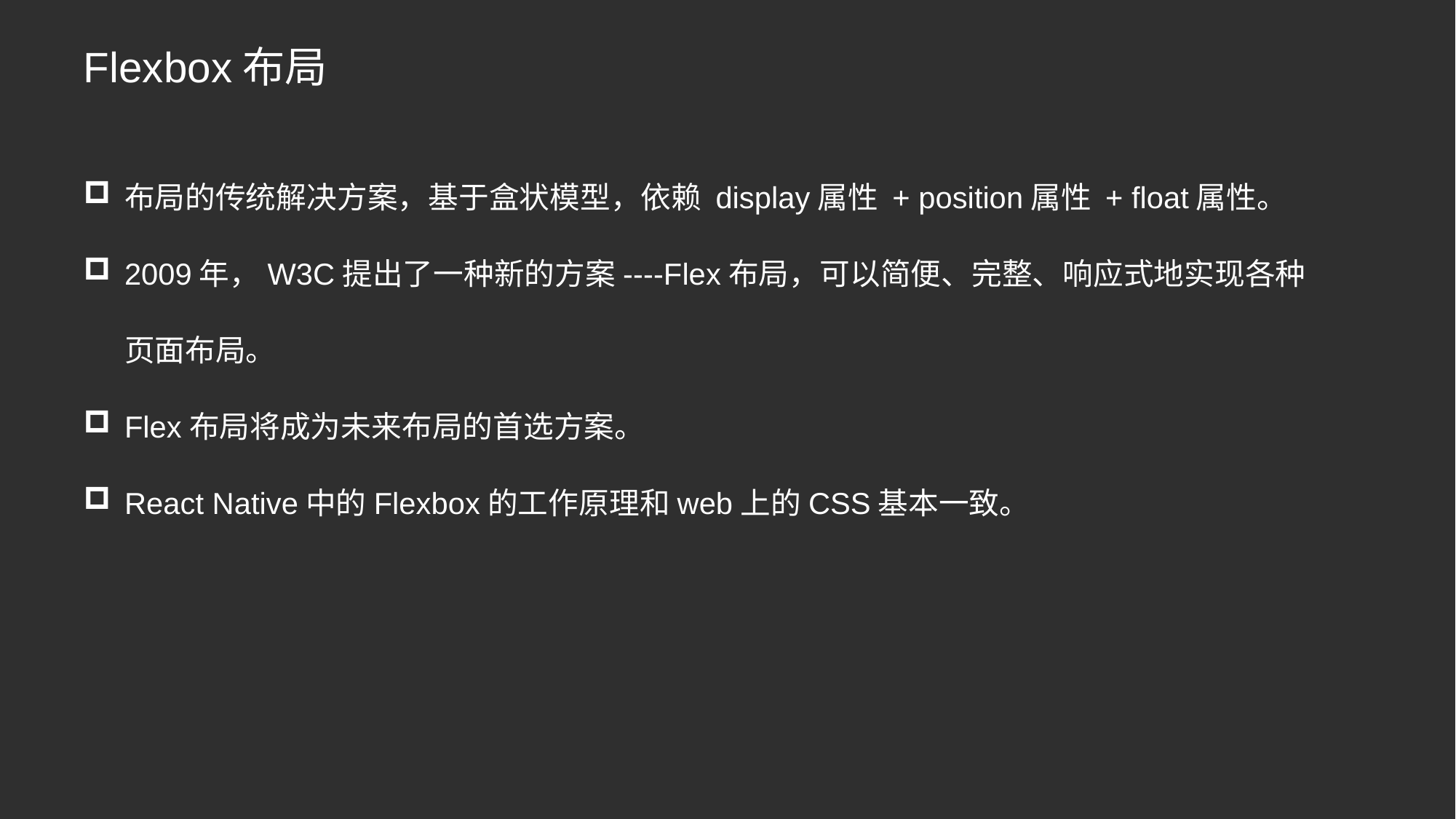

# Flexbox布局
布局的传统解决方案，基于盒状模型，依赖 display属性 + position属性 + float属性。
2009年，W3C提出了一种新的方案----Flex布局，可以简便、完整、响应式地实现各种页面布局。
Flex布局将成为未来布局的首选方案。
React Native中的Flexbox的工作原理和web上的CSS基本一致。